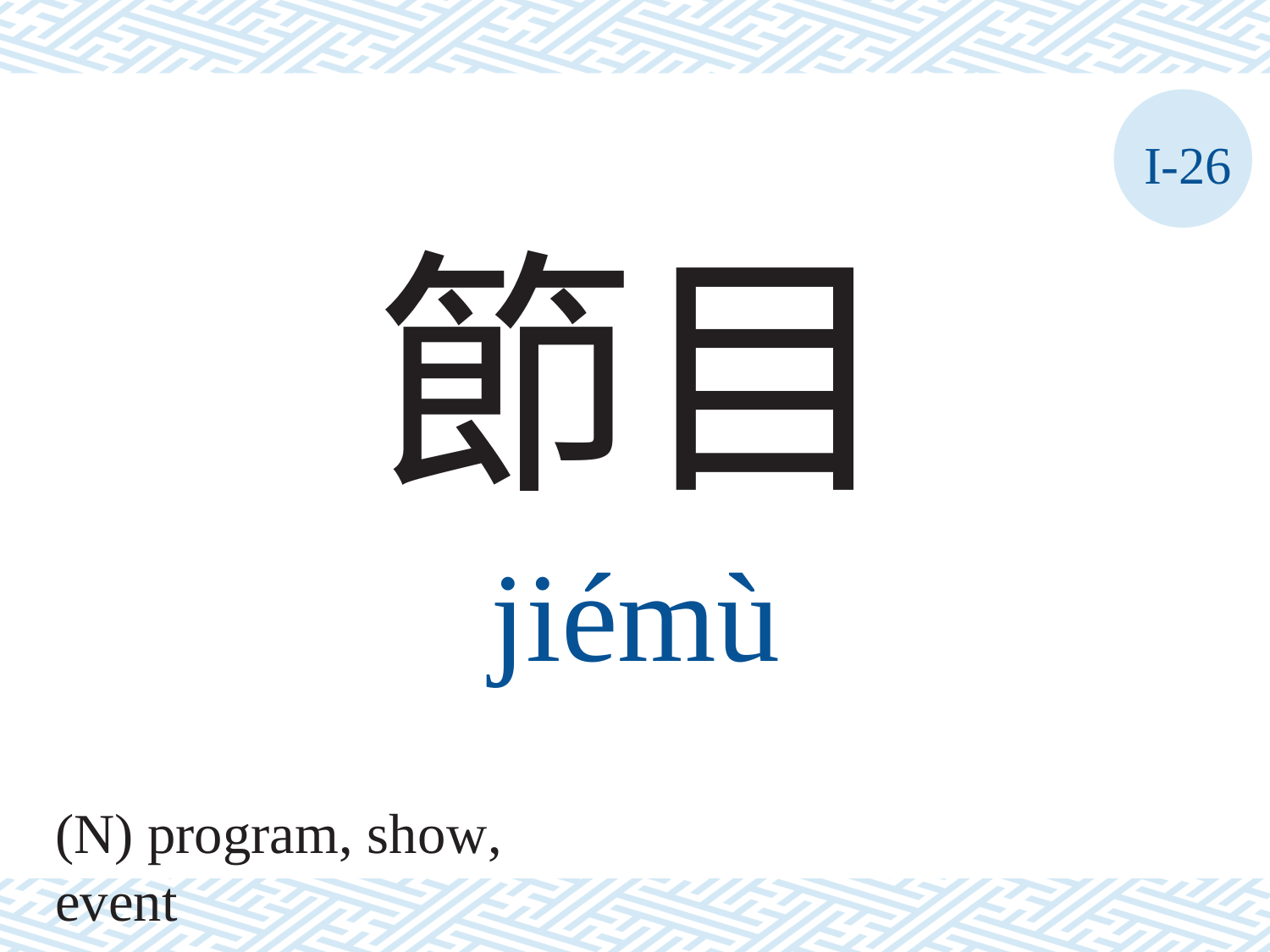

I-26
節目
jiémù
(N) program, show, event